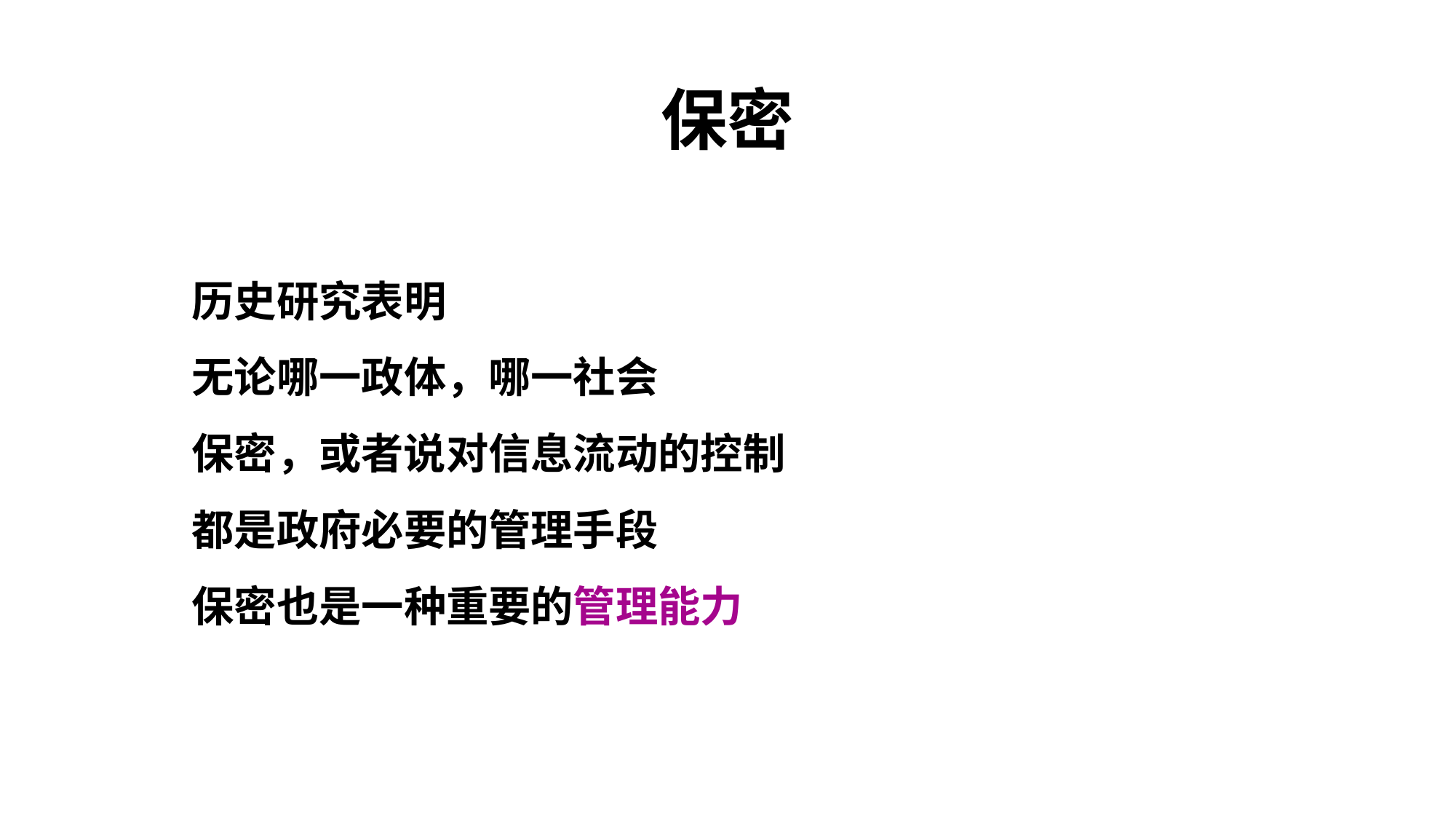

# 保密
历史研究表明
无论哪一政体，哪一社会
保密，或者说对信息流动的控制
都是政府必要的管理手段
保密也是一种重要的管理能力